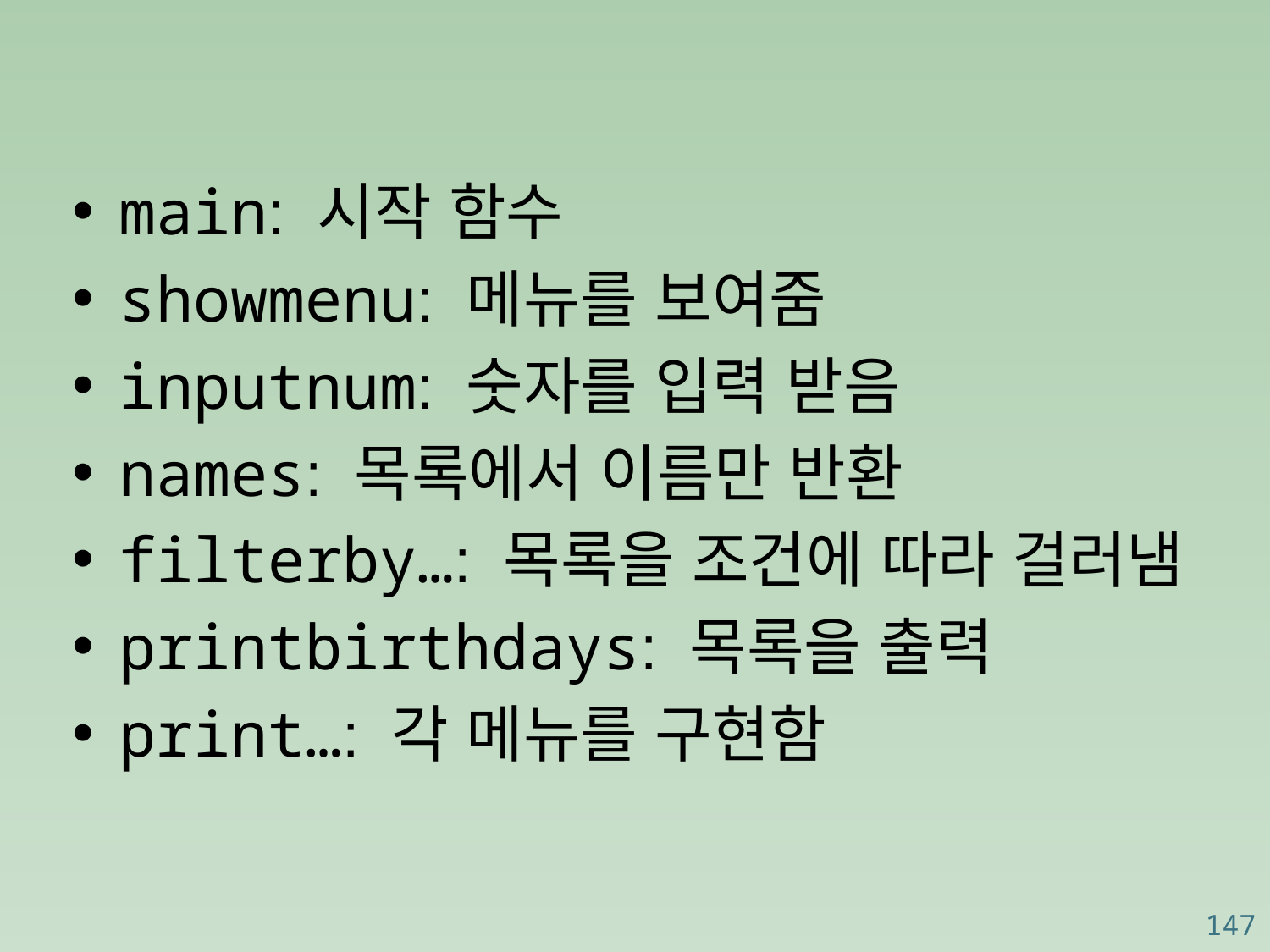

main: 시작 함수
showmenu: 메뉴를 보여줌
inputnum: 숫자를 입력 받음
names: 목록에서 이름만 반환
filterby…: 목록을 조건에 따라 걸러냄
printbirthdays: 목록을 출력
print…: 각 메뉴를 구현함
147